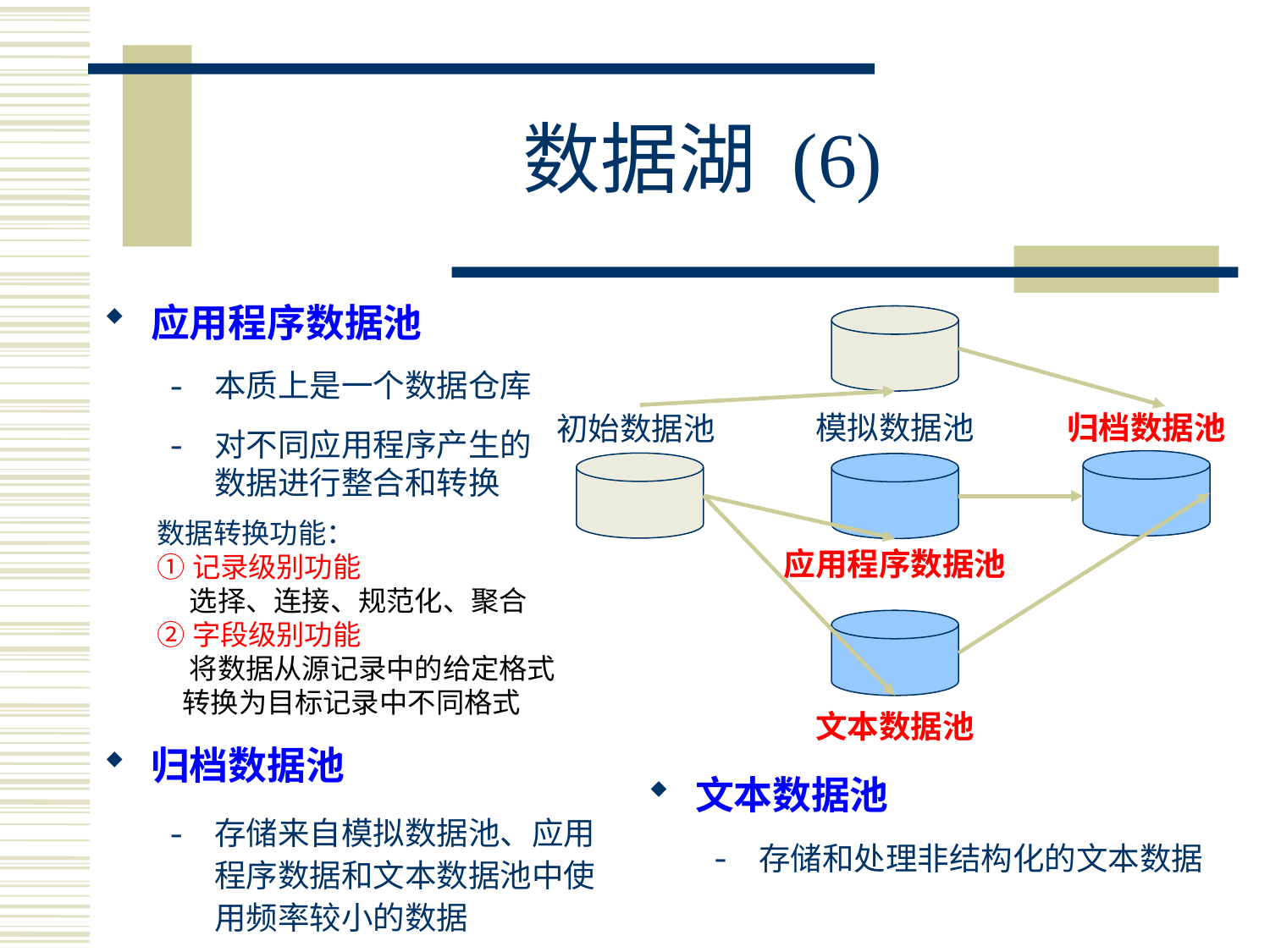

# 数据湖 (6)
应用程序数据池
本质上是一个数据仓库
对不同应用程序产生的数据进行整合和转换

归档数据池
模拟数据池
初始数据池

数据转换功能：
①记录级别功能
    选择、连接、规范化、聚合
②字段级别功能
    将数据从源记录中的给定格式
    转换为目标记录中不同格式
应用程序数据池

文本数据池
归档数据池
存储来自模拟数据池、应用程序数据和文本数据池中使用频率较小的数据
文本数据池
存储和处理非结构化的文本数据